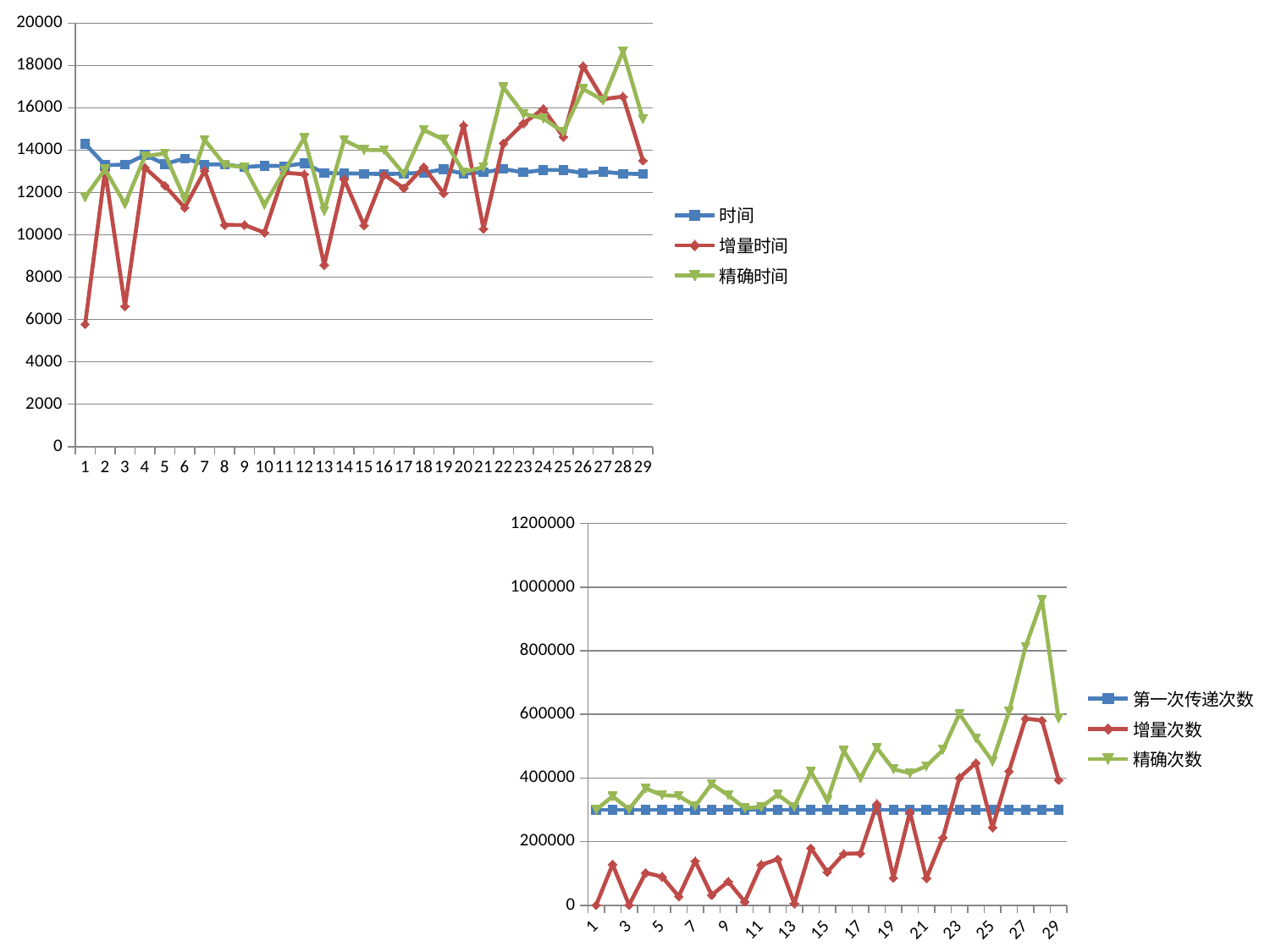

### Chart

| Category | 时间 | 增量时间 | 精确时间 |
|---|---|---|---|

### Chart

| Category | 第一次传递次数 | 增量次数 | 精确次数 |
|---|---|---|---|